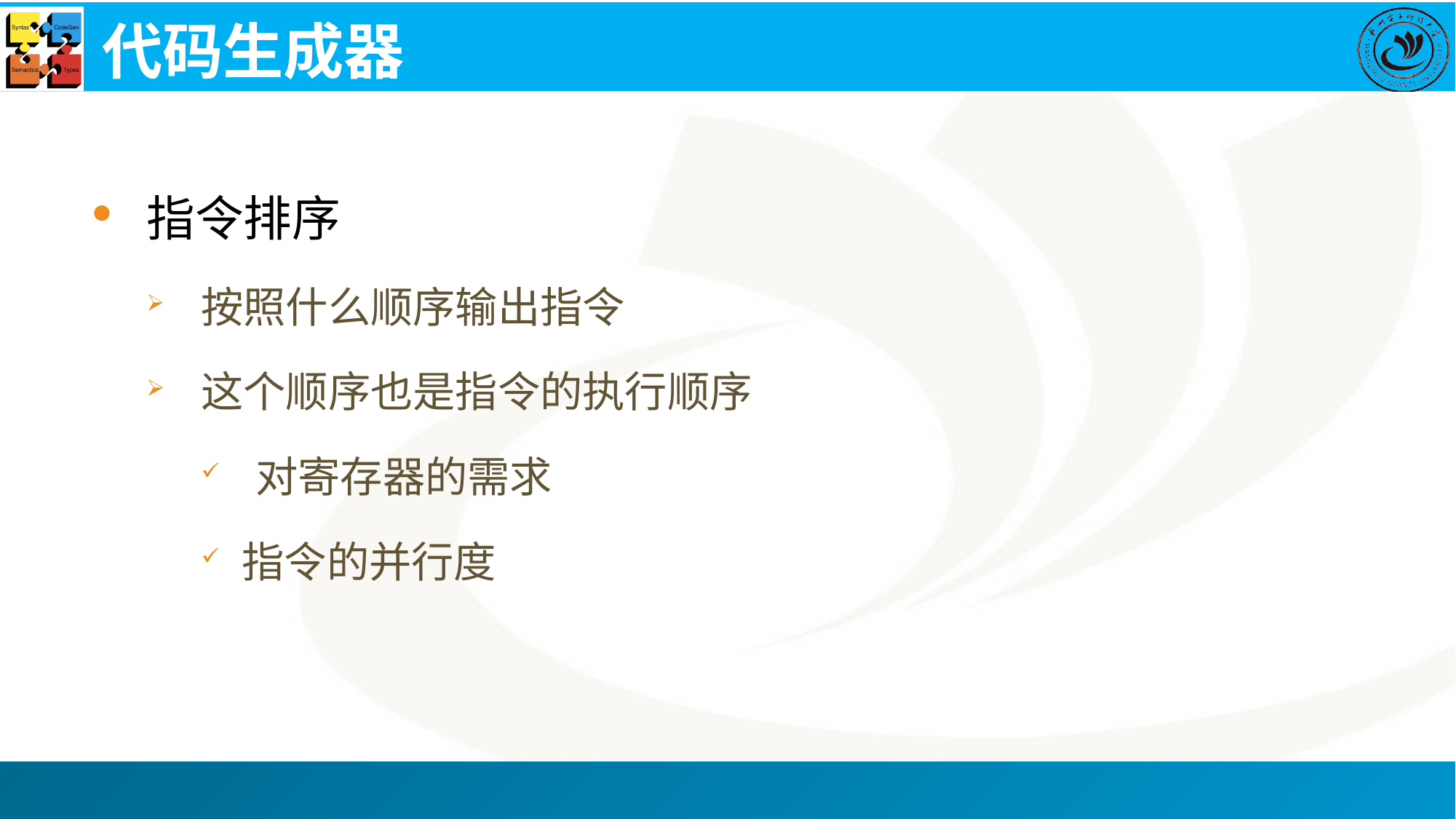

# 代码生成器
指令排序
按照什么顺序输出指令
这个顺序也是指令的执行顺序
对寄存器的需求
指令的并行度
7